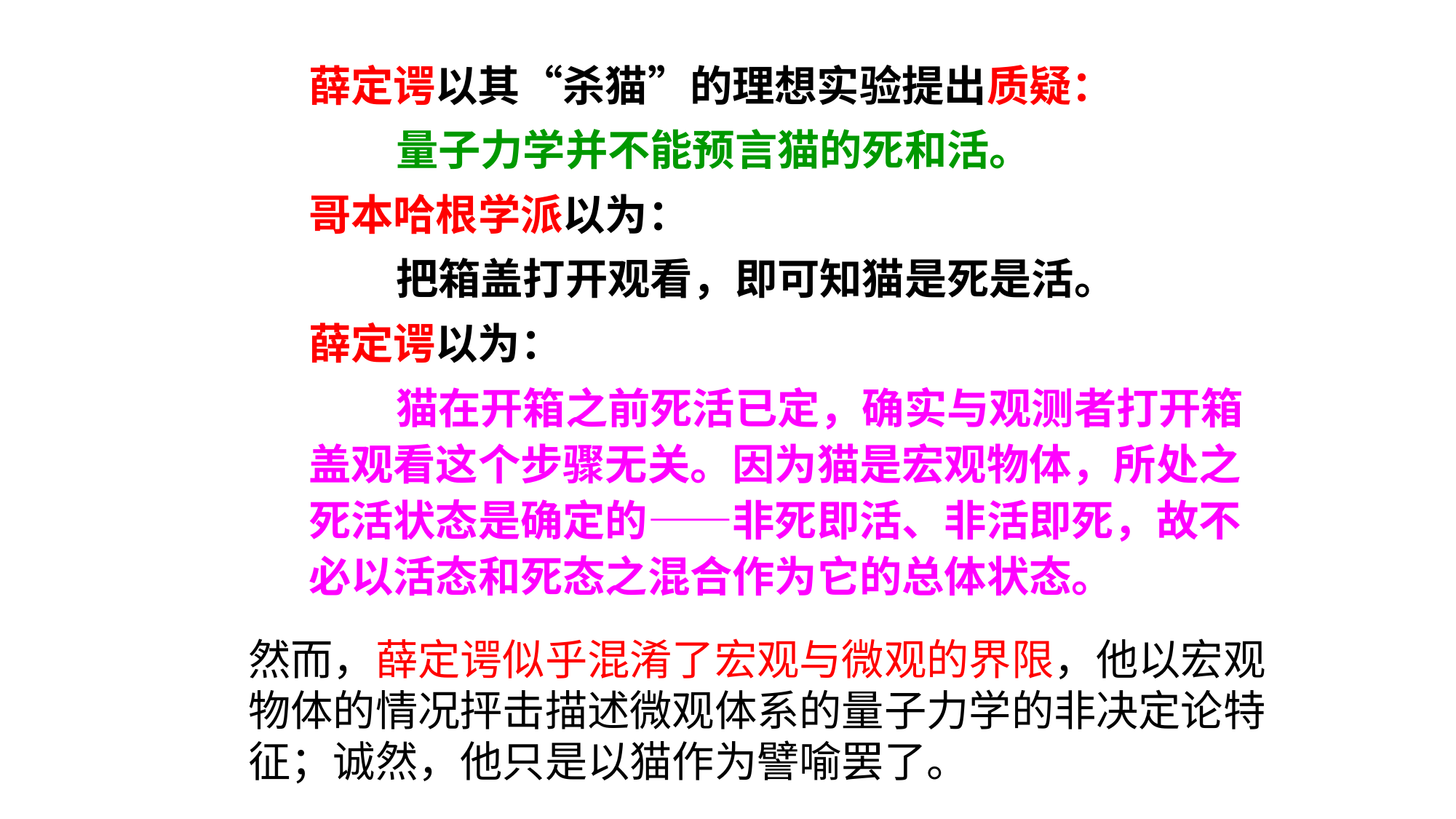

薛定谔以其“杀猫”的理想实验提出质疑：
        量子力学并不能预言猫的死和活。
哥本哈根学派以为：
        把箱盖打开观看，即可知猫是死是活。
薛定谔以为：
        猫在开箱之前死活已定，确实与观测者打开箱盖观看这个步骤无关。因为猫是宏观物体，所处之死活状态是确定的——非死即活、非活即死，故不必以活态和死态之混合作为它的总体状态。
然而，薛定谔似乎混淆了宏观与微观的界限，他以宏观物体的情况抨击描述微观体系的量子力学的非决定论特征；诚然，他只是以猫作为譬喻罢了。